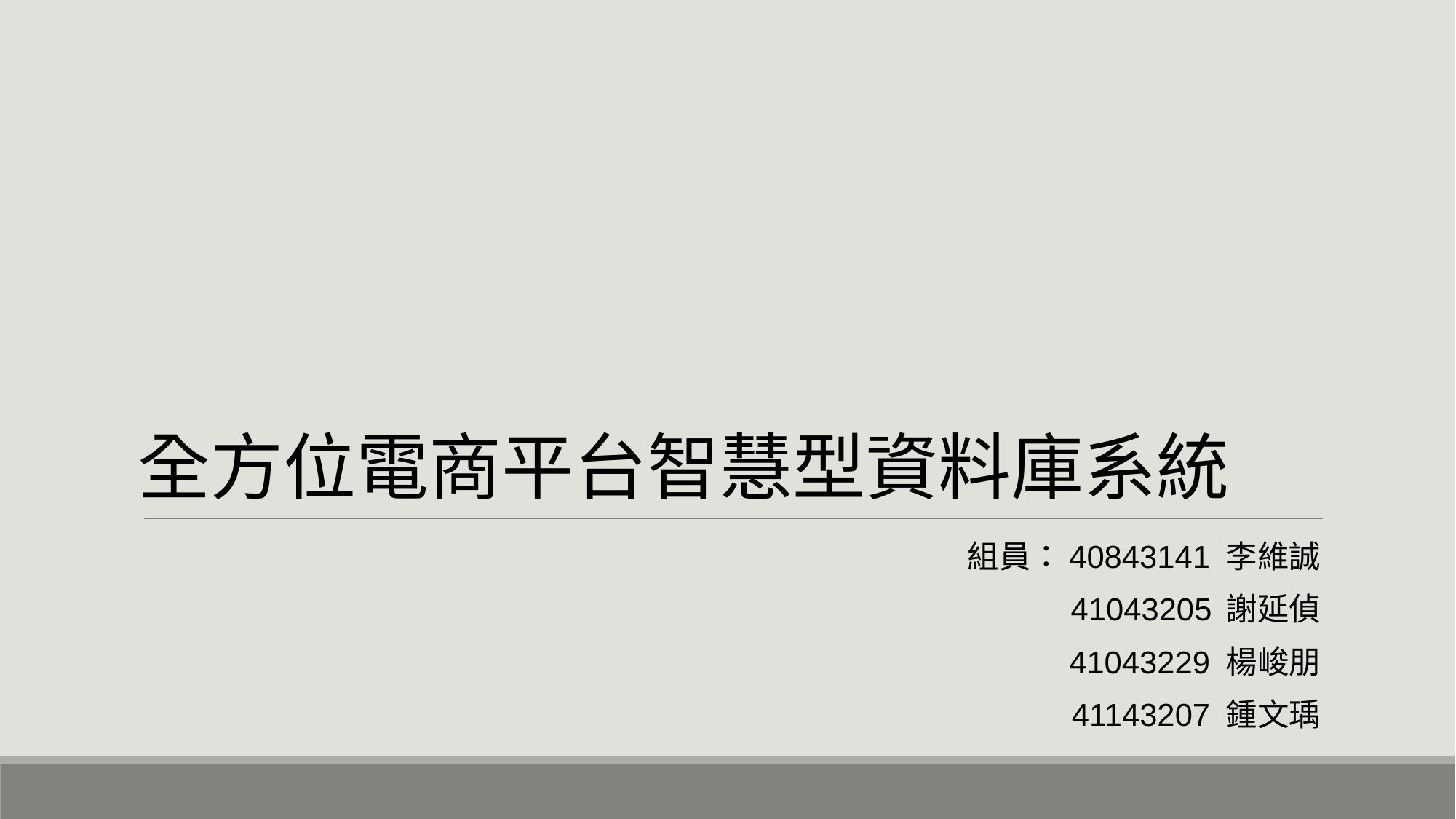

# 全方位電商平台智慧型資料庫系統
組員：40843141 李維誠
41043205 謝延偵
41043229 楊峻朋
41143207 鍾文瑀